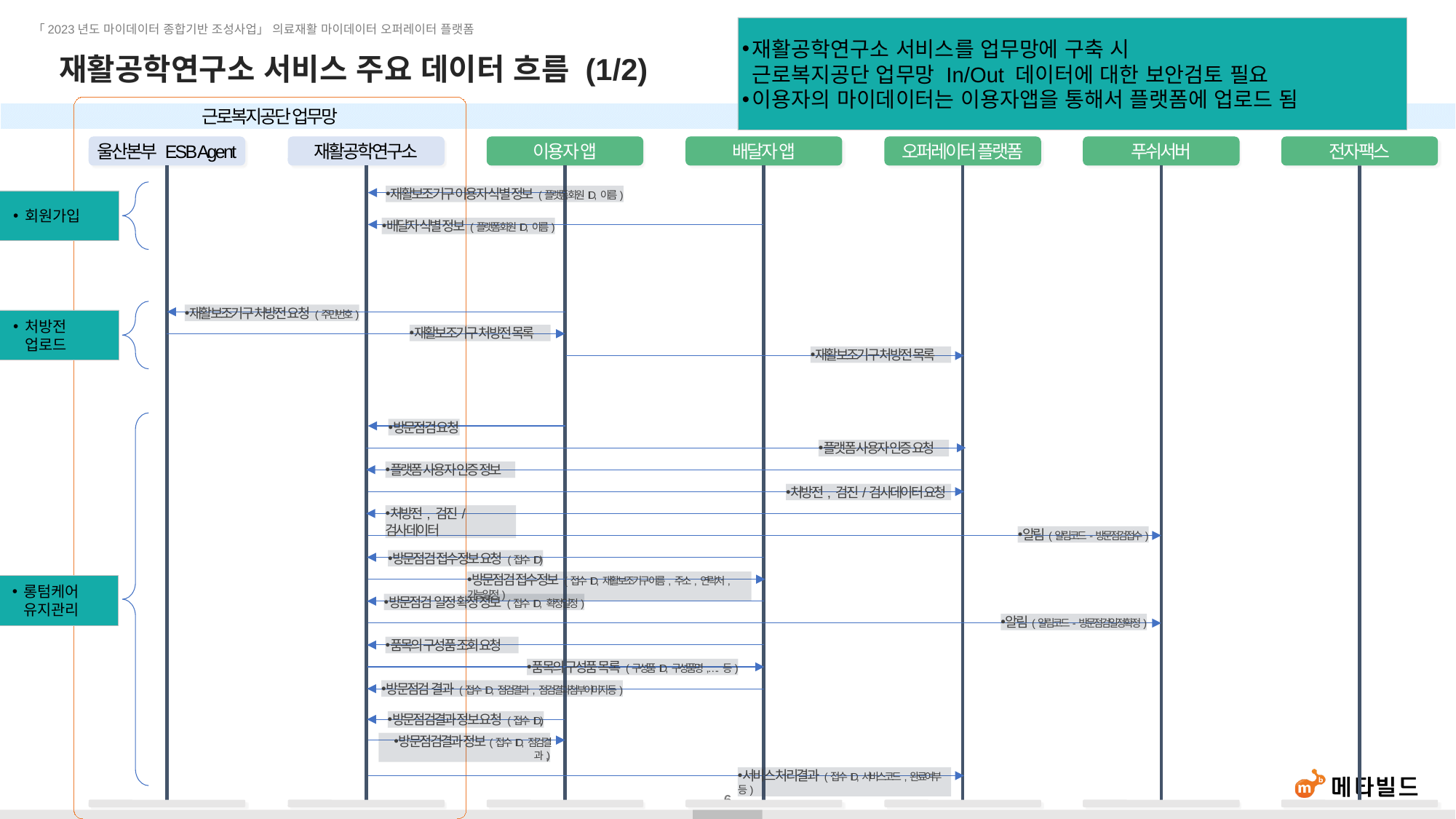

재활공학연구소 서비스를 업무망에 구축 시
근로복지공단 업무망 In/Out 데이터에 대한 보안검토 필요
이용자의 마이데이터는 이용자앱을 통해서 플랫폼에 업로드 됨
# 재활공학연구소 서비스 주요 데이터 흐름 (1/2)
근로복지공단 업무망
배달자 앱
오퍼레이터 플랫폼
푸쉬서버
전자팩스
울산본부 ESB Agent
재활공학연구소
이용자 앱

재활보조기구 이용자 식별 정보 (플랫폼 회원ID, 이름)
회원가입
배달자 식별 정보 (플랫폼 회원ID, 이름)

재활보조기구 처방전 요청 (주민번호)
처방전
업로드
재활보조기구 처방전 목록
재활보조기구 처방전 목록

방문점검 요청
플랫폼 사용자 인증 요청
플랫폼 사용자 인증 정보
처방전, 검진/검사데이터 요청
처방전, 검진/검사데이터
알림(알림코드-방문점검접수)
방문점검 접수정보 요청 (접수ID)
방문점검 접수정보 (접수ID, 재활보조기구 이름, 주소, 연락처, 가능일정)
롱텀케어
유지관리
방문점검  일정 확정 정보 (접수ID,  확정일정)
알림(알림코드-방문점검일정확정)
품목의 구성품 조회 요청
품목의 구성품 목록 (구성품ID, 구성품명, …. 등)
방문점검  결과 (접수ID, 점검결과, 점검결과첨부이미지 등)
방문점검결과 정보 요청 (접수ID,)
방문점검결과 정보(접수ID, 점검결과,)
서비스 처리결과 (접수ID,서비스코드,완료여부 등)